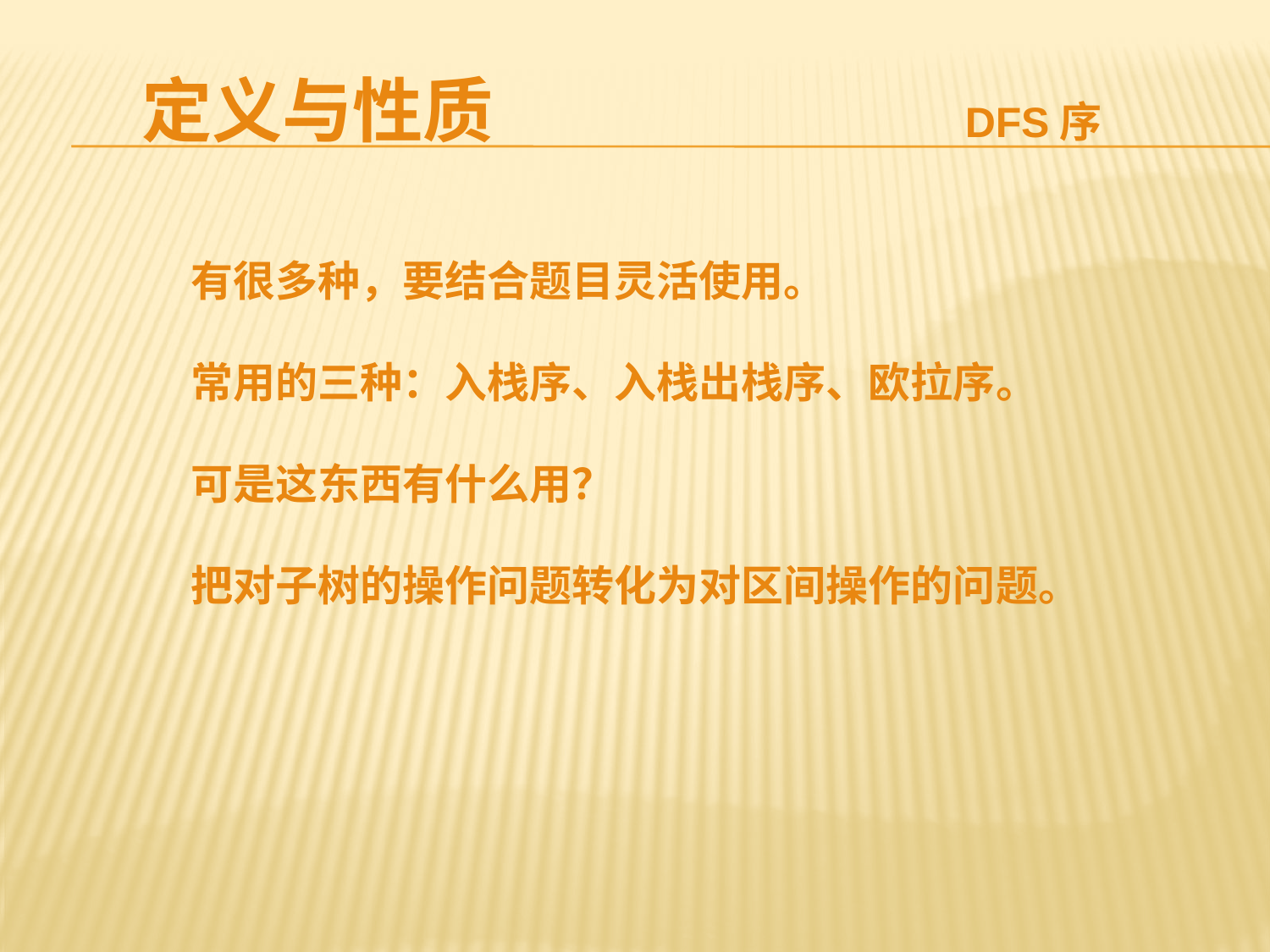

定义与性质
DFS序
有很多种，要结合题目灵活使用。

常用的三种：入栈序、入栈出栈序、欧拉序。

可是这东西有什么用？

把对子树的操作问题转化为对区间操作的问题。